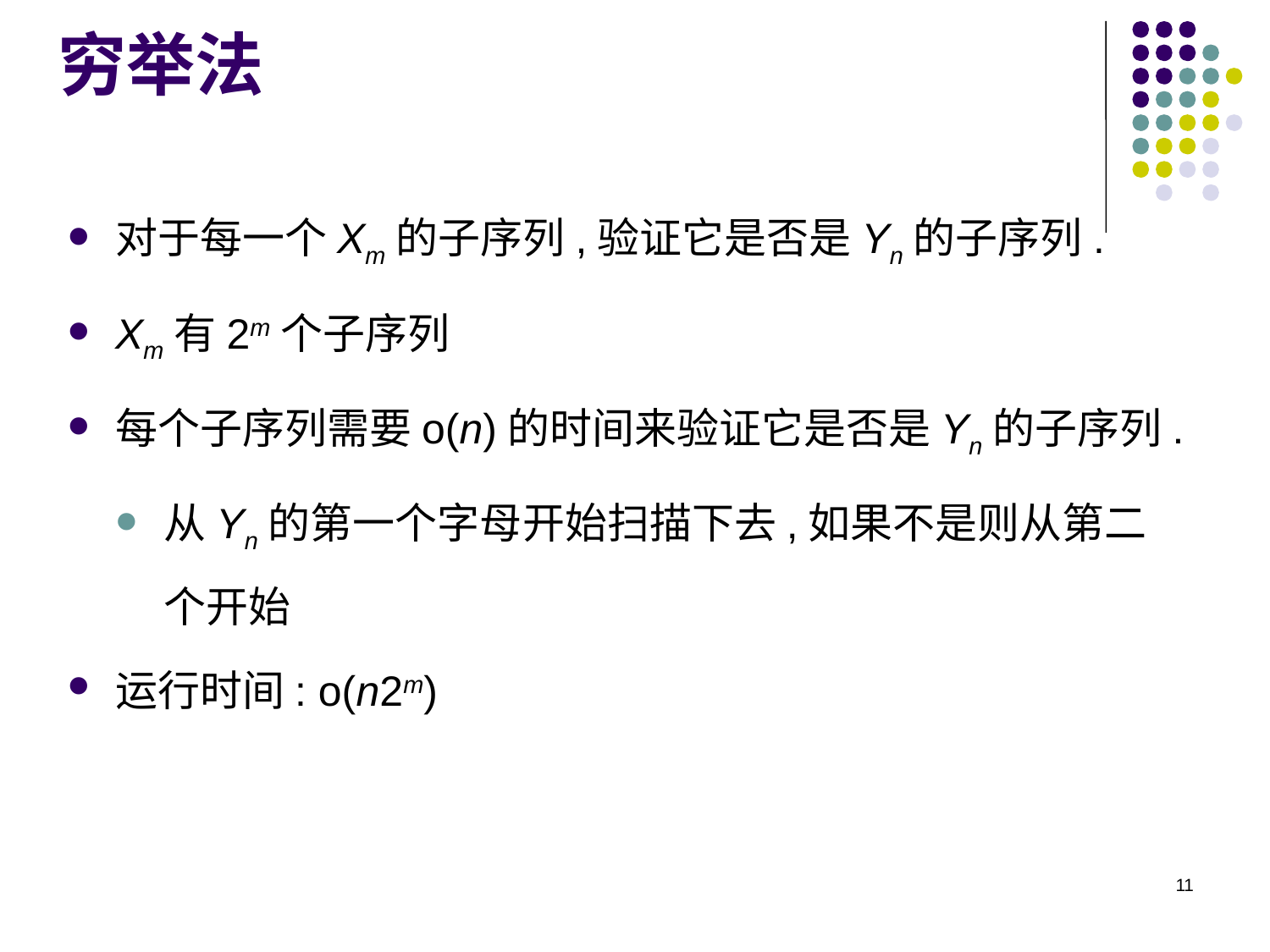

# 穷举法
对于每一个Xm的子序列,验证它是否是Yn的子序列.
Xm有2m个子序列
每个子序列需要o(n)的时间来验证它是否是Yn的子序列.
从Yn的第一个字母开始扫描下去,如果不是则从第二个开始
运行时间: o(n2m)
11